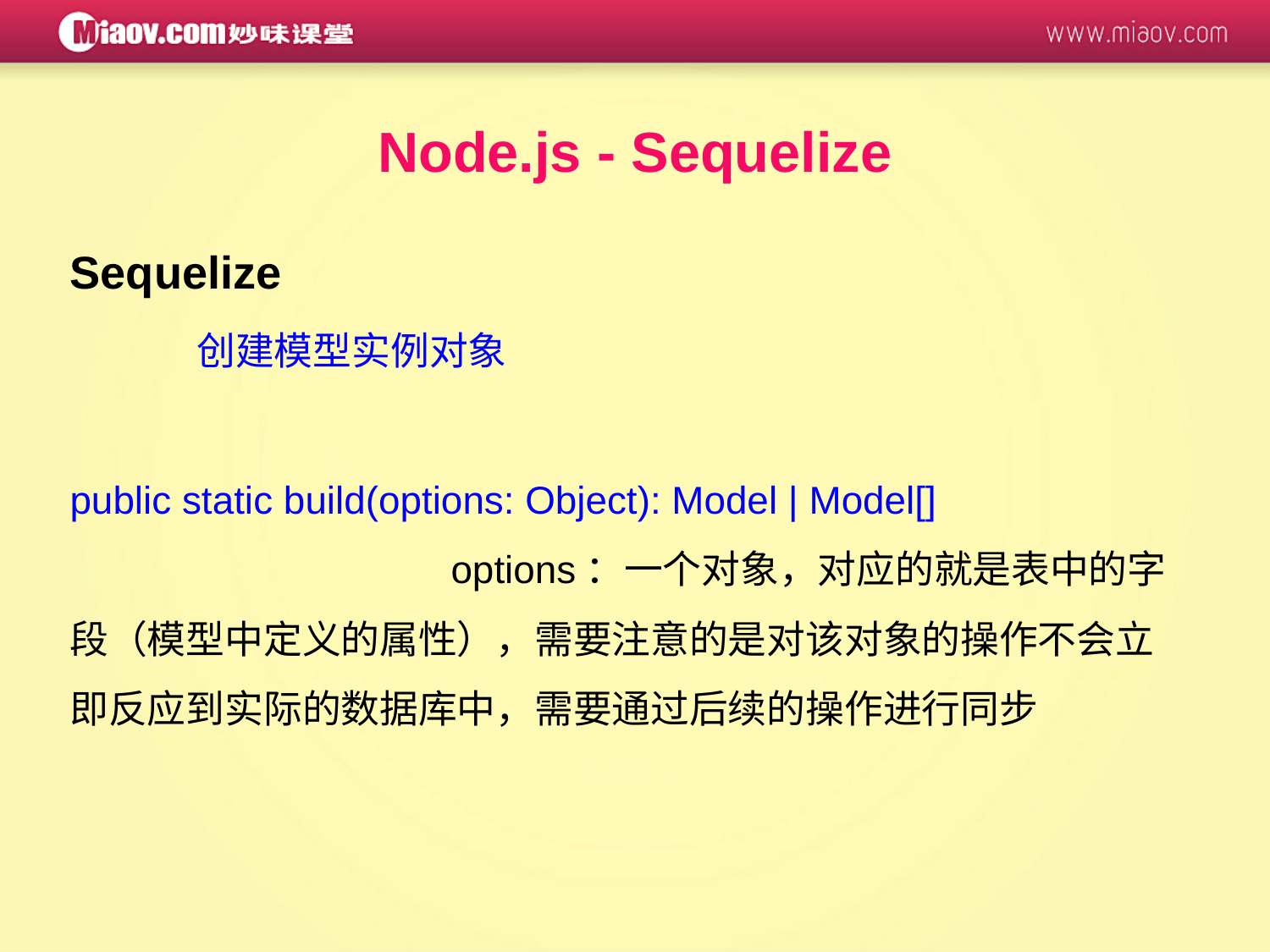

Node.js - Sequelize
Sequelize
	创建模型实例对象
		public static build(options: Object): Model | Model[]
			options：一个对象，对应的就是表中的字段（模型中定义的属性），需要注意的是对该对象的操作不会立即反应到实际的数据库中，需要通过后续的操作进行同步